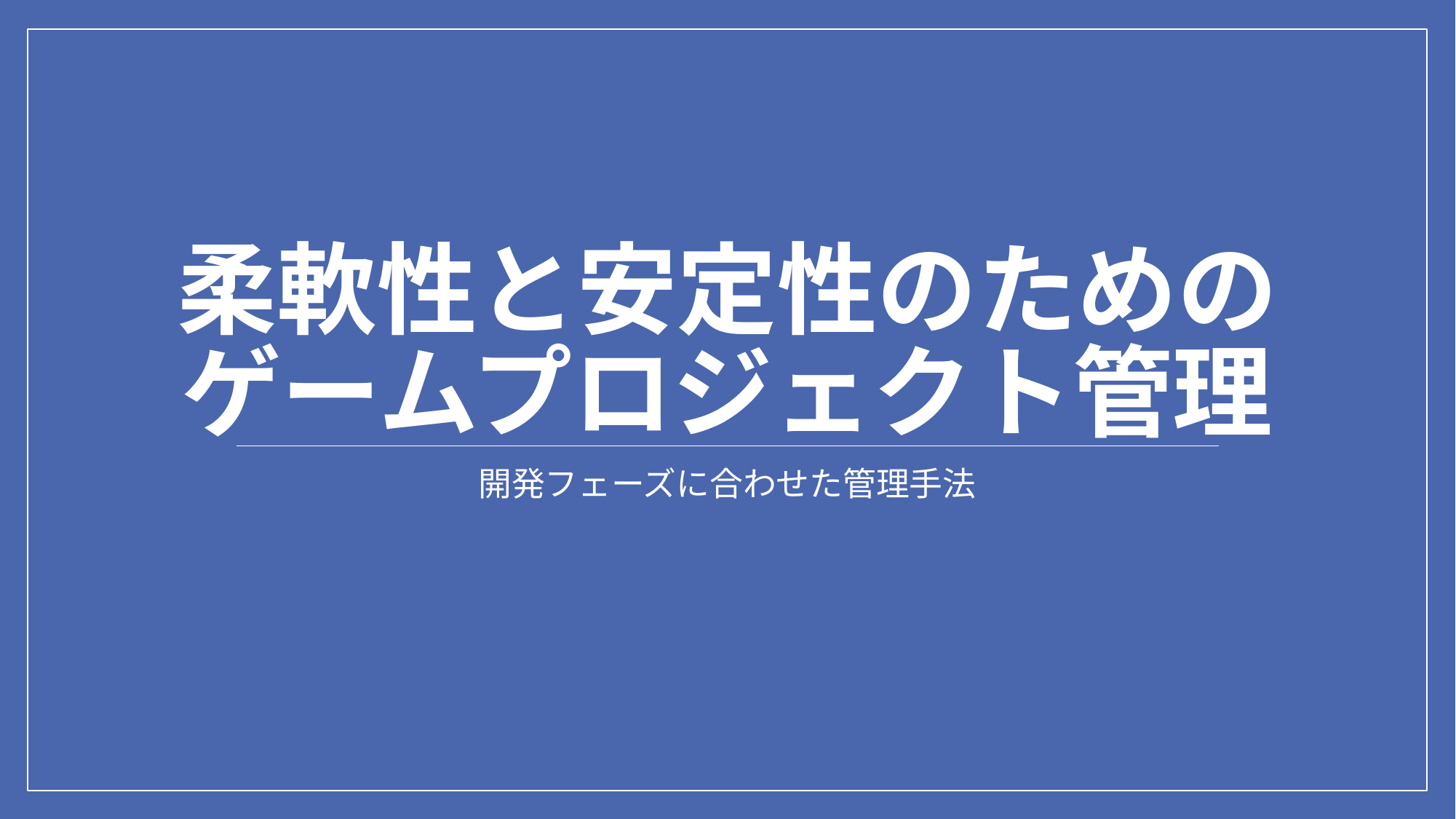

# 柔軟性と安定性のための ゲームプロジェクト管理
開発フェーズに合わせた管理手法